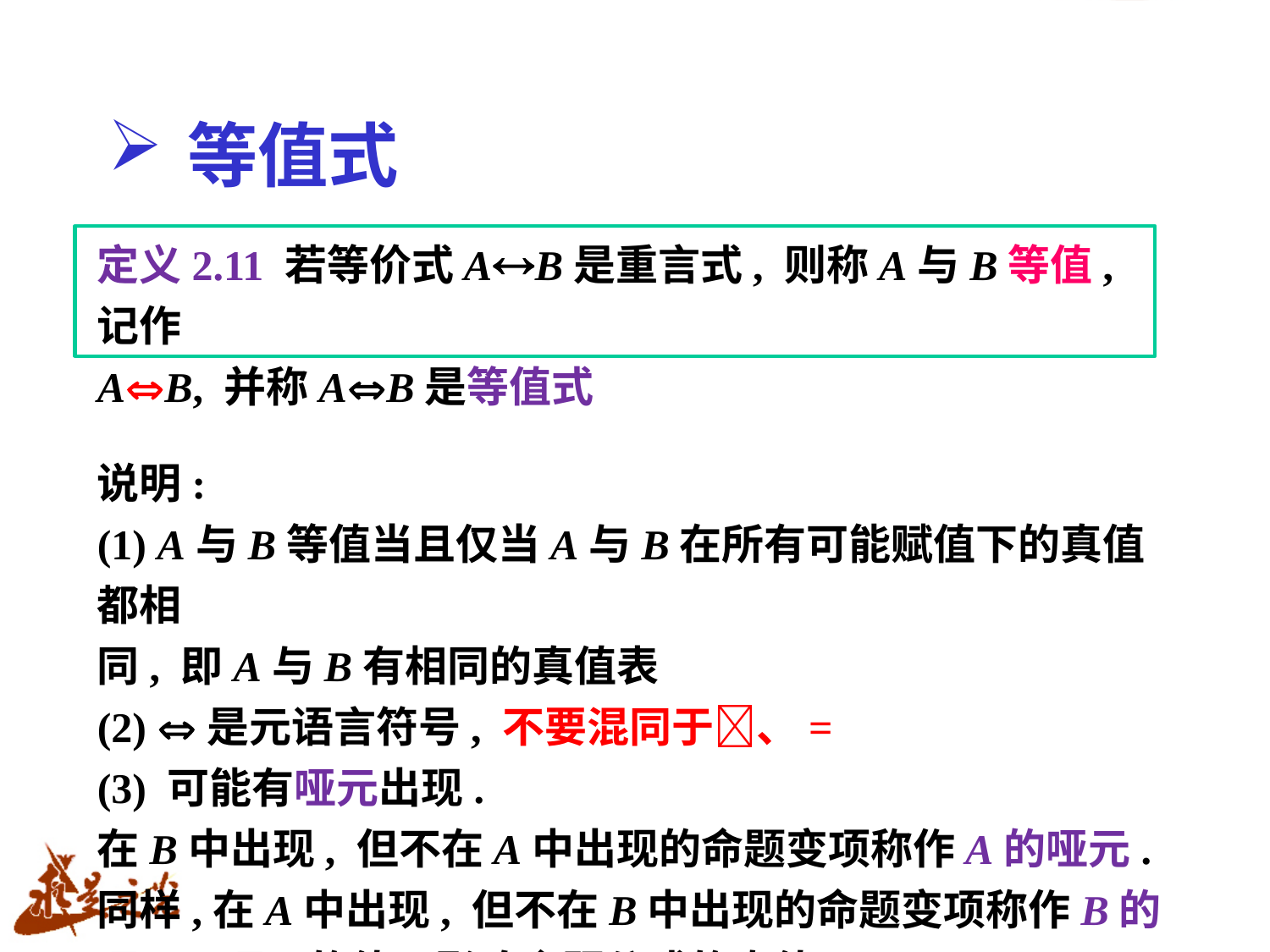

# 等值式
定义2.11 若等价式A↔B是重言式, 则称A与B等值, 记作
A⇔B, 并称A⇔B是等值式
说明:
(1) A与B等值当且仅当A与B在所有可能赋值下的真值都相
同, 即A与B有相同的真值表
(2) ⇔是元语言符号, 不要混同于↔、=
(3) 可能有哑元出现.
在B中出现, 但不在A中出现的命题变项称作A的哑元.
同样,在A中出现, 但不在B中出现的命题变项称作B的哑元. 哑元的值不影响命题公式的真值.

2